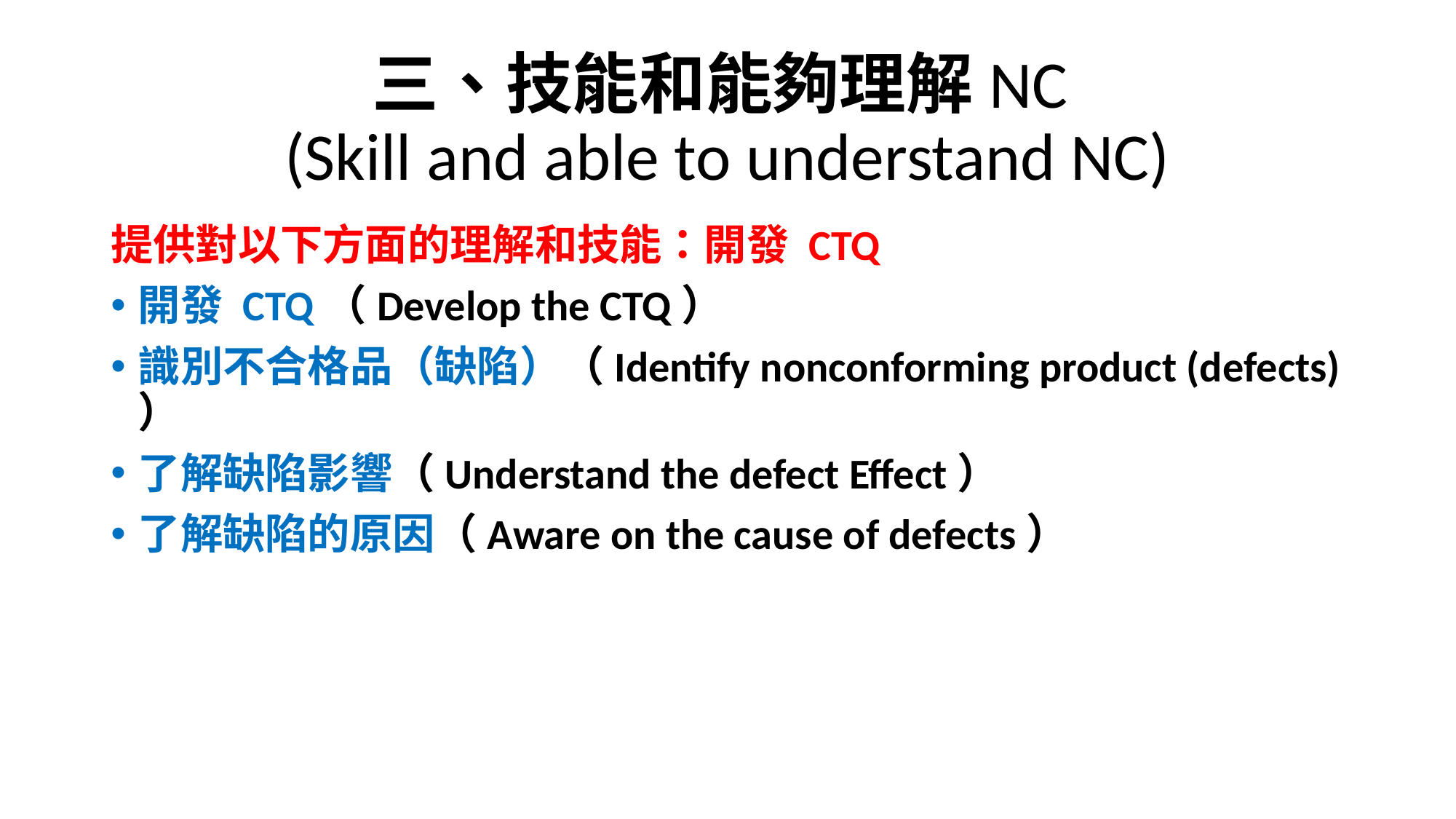

# 三、技能和能夠理解NC (Skill and able to understand NC)
提供對以下方面的理解和技能：開發 CTQ
開發 CTQ（Develop the CTQ）
識別不合格品（缺陷）（Identify nonconforming product (defects) ）
了解缺陷影響（Understand the defect Effect）
了解缺陷的原因（Aware on the cause of defects）